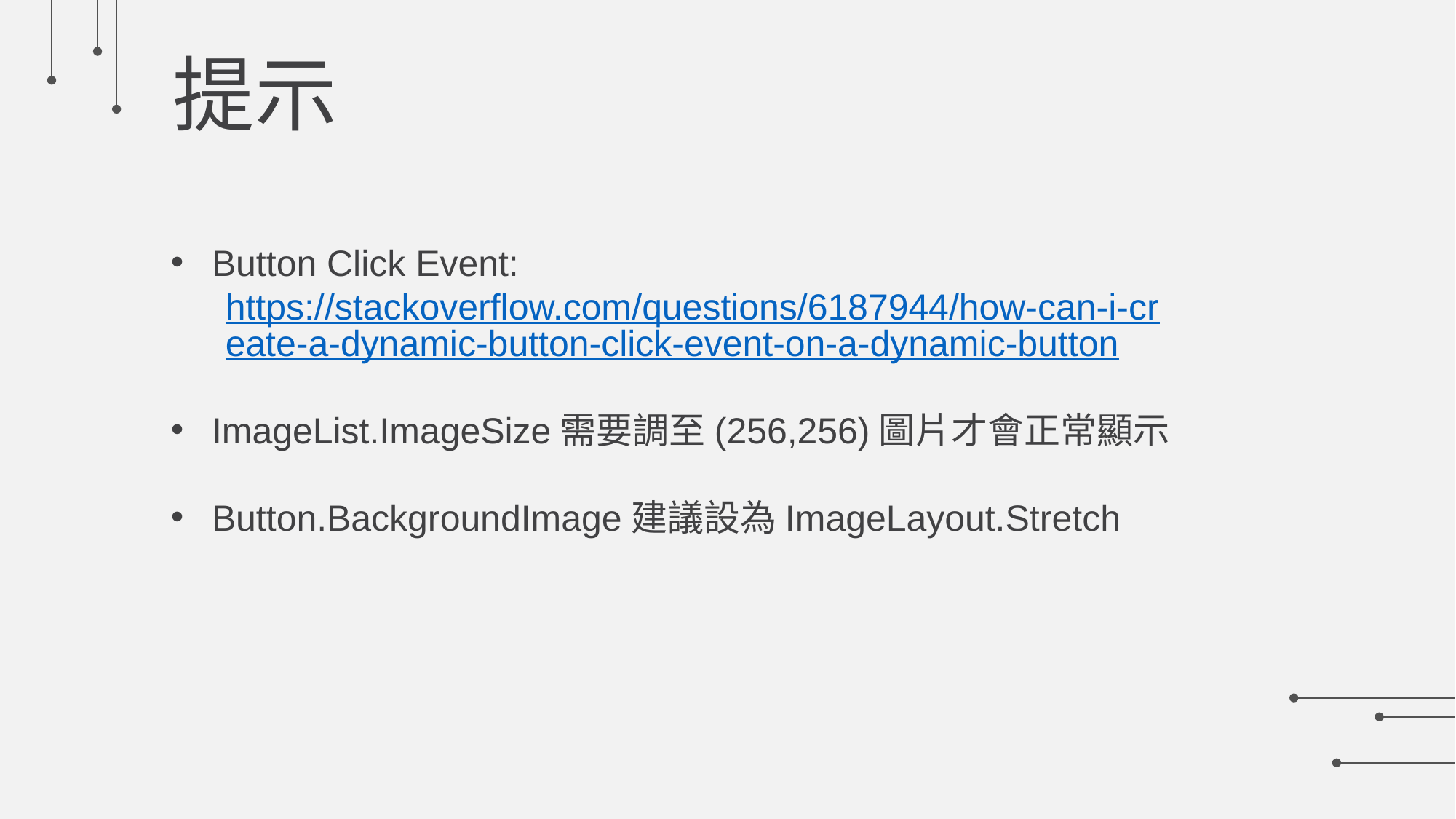

提示
Button Click Event:
https://stackoverflow.com/questions/6187944/how-can-i-create-a-dynamic-button-click-event-on-a-dynamic-button

ImageList.ImageSize需要調至(256,256)圖片才會正常顯示

Button.BackgroundImage建議設為ImageLayout.Stretch